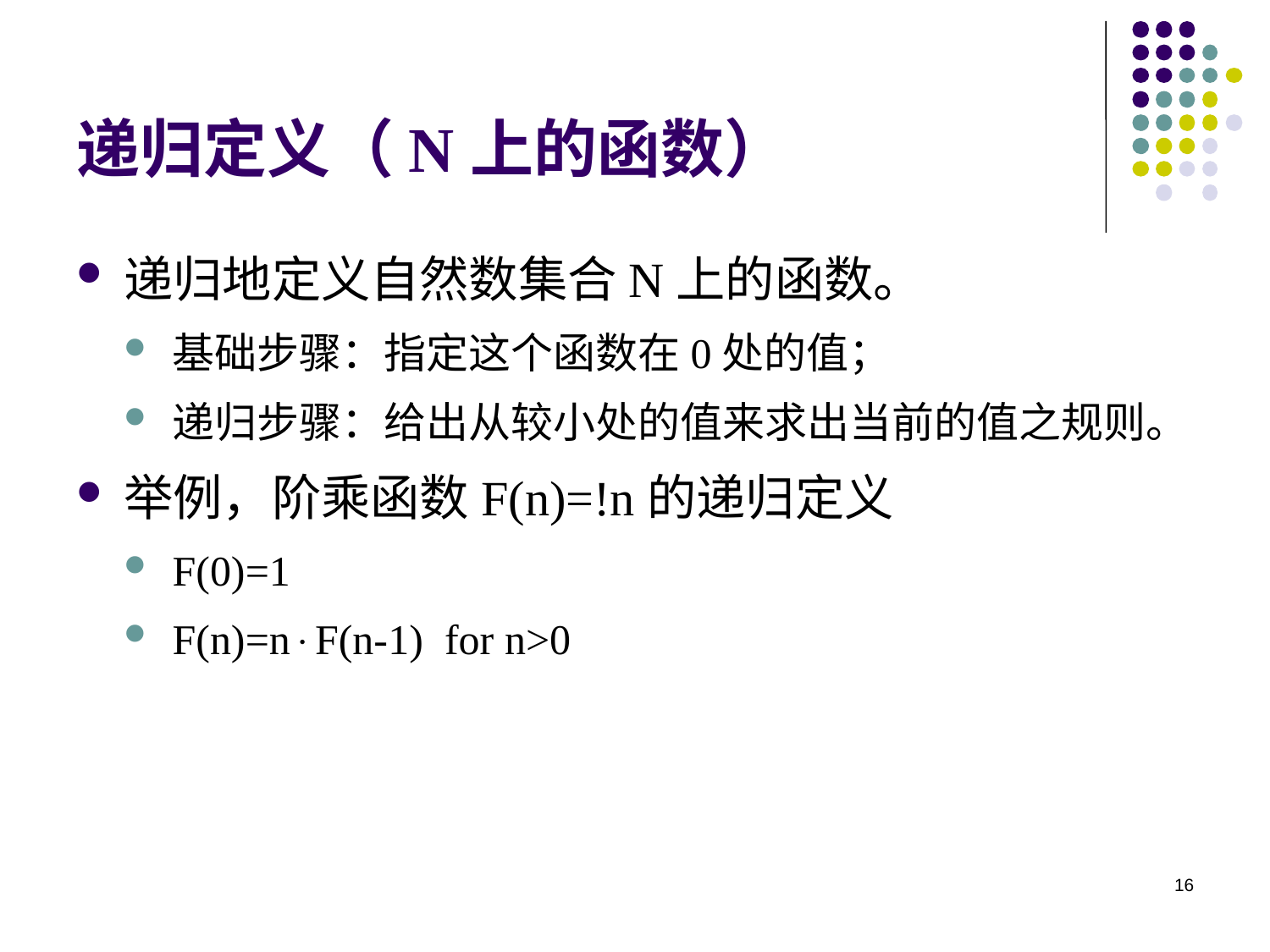

# 递归定义（N上的函数）
递归地定义自然数集合N上的函数。
基础步骤：指定这个函数在0处的值；
递归步骤：给出从较小处的值来求出当前的值之规则。
举例，阶乘函数F(n)=!n的递归定义
F(0)=1
F(n)=n⋅F(n-1)  for n>0

16